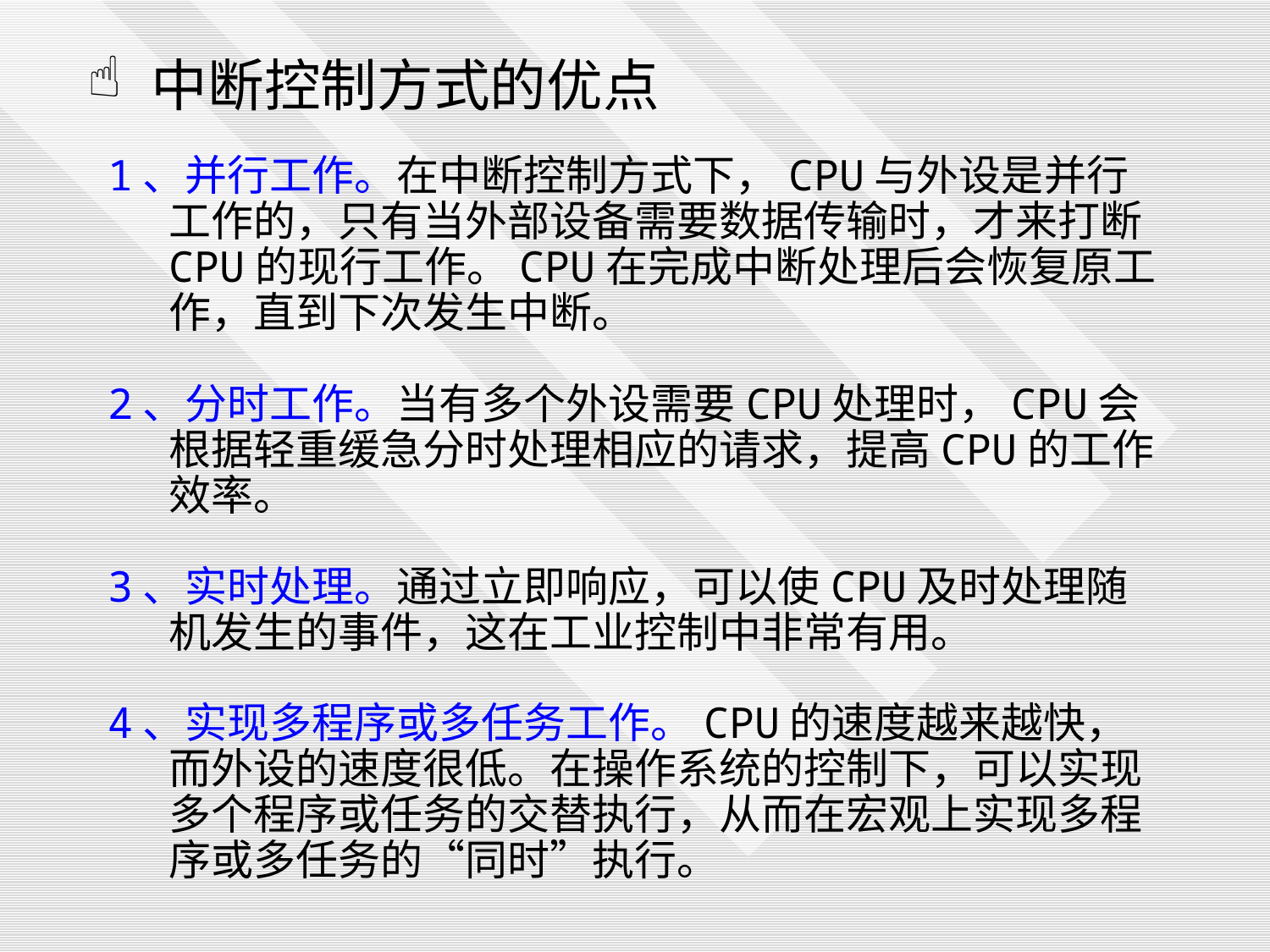

中断控制方式的优点
1、并行工作。在中断控制方式下，CPU与外设是并行工作的，只有当外部设备需要数据传输时，才来打断CPU的现行工作。CPU在完成中断处理后会恢复原工作，直到下次发生中断。

2、分时工作。当有多个外设需要CPU处理时，CPU会根据轻重缓急分时处理相应的请求，提高CPU的工作效率。

3、实时处理。通过立即响应，可以使CPU及时处理随机发生的事件，这在工业控制中非常有用。

4、实现多程序或多任务工作。CPU的速度越来越快，而外设的速度很低。在操作系统的控制下，可以实现多个程序或任务的交替执行，从而在宏观上实现多程序或多任务的“同时”执行。